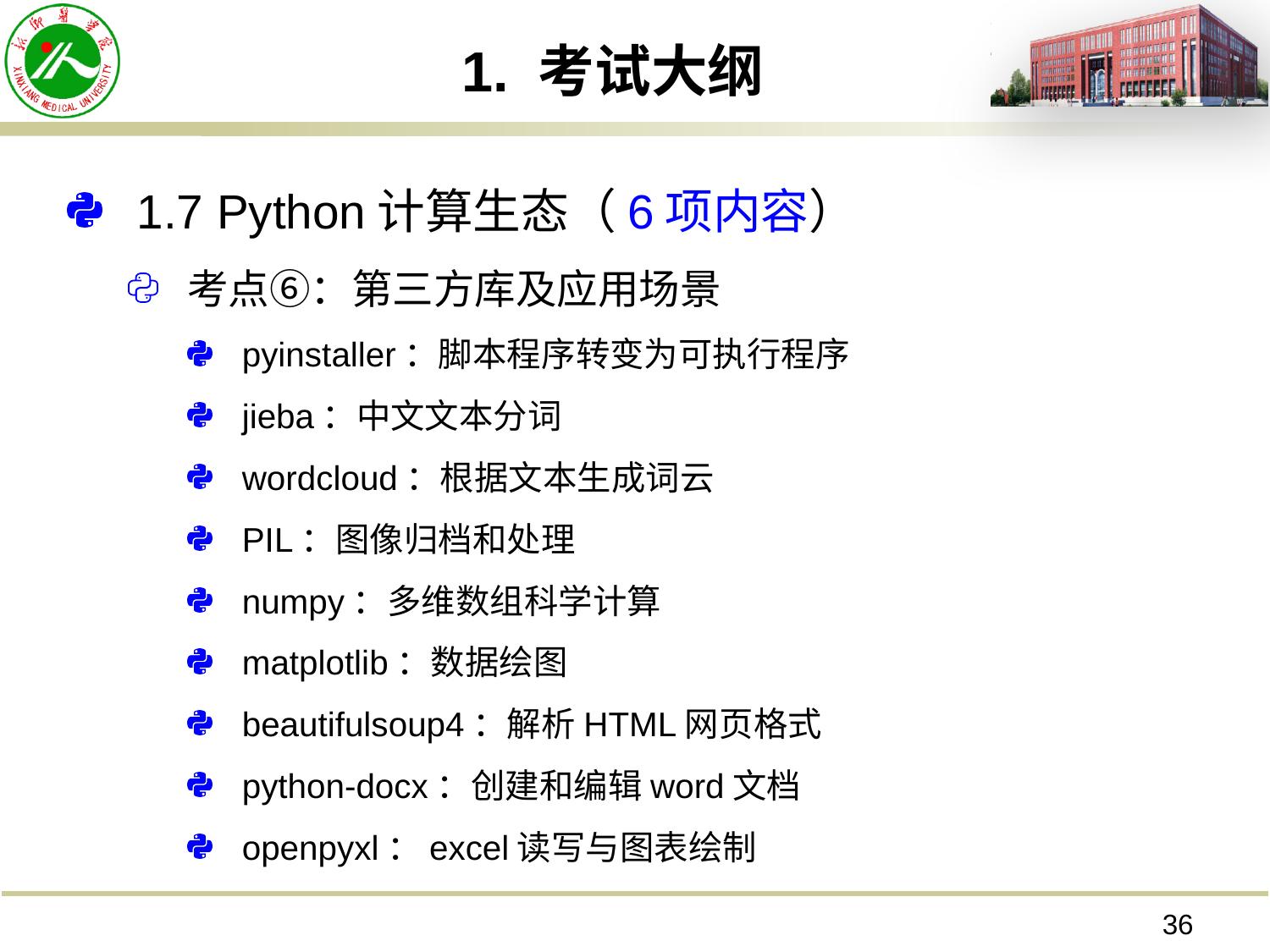

# 1. 考试大纲
1.7 Python计算生态（6项内容）
考点⑥：第三方库及应用场景
pyinstaller：脚本程序转变为可执行程序
jieba：中文文本分词
wordcloud：根据文本生成词云
PIL：图像归档和处理
numpy：多维数组科学计算
matplotlib：数据绘图
beautifulsoup4：解析HTML网页格式
python-docx：创建和编辑word文档
openpyxl：excel读写与图表绘制

36